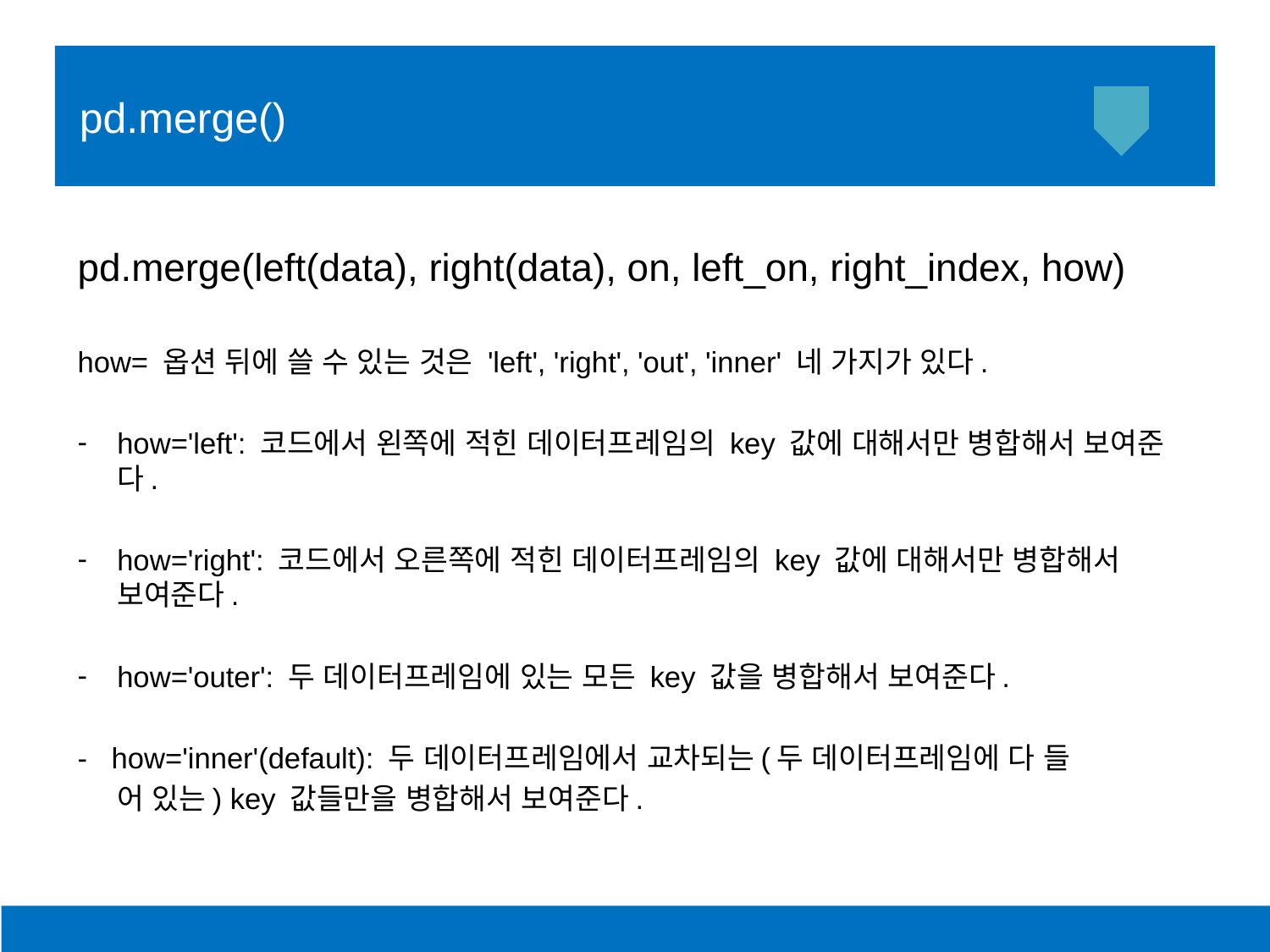

# pd.merge()

pd.merge(left(data), right(data), on, left_on, right_index, how)
how= 옵션 뒤에 쓸 수 있는 것은 'left', 'right', 'out', 'inner' 네 가지가 있다.

how='left': 코드에서 왼쪽에 적힌 데이터프레임의 key 값에 대해서만 병합해서 보여준다.

how='right': 코드에서 오른쪽에 적힌 데이터프레임의 key 값에 대해서만 병합해서 보여준다.

how='outer': 두 데이터프레임에 있는 모든 key 값을 병합해서 보여준다.

-   how='inner'(default): 두 데이터프레임에서 교차되는(두 데이터프레임에 다 들
    어 있는) key 값들만을 병합해서 보여준다.